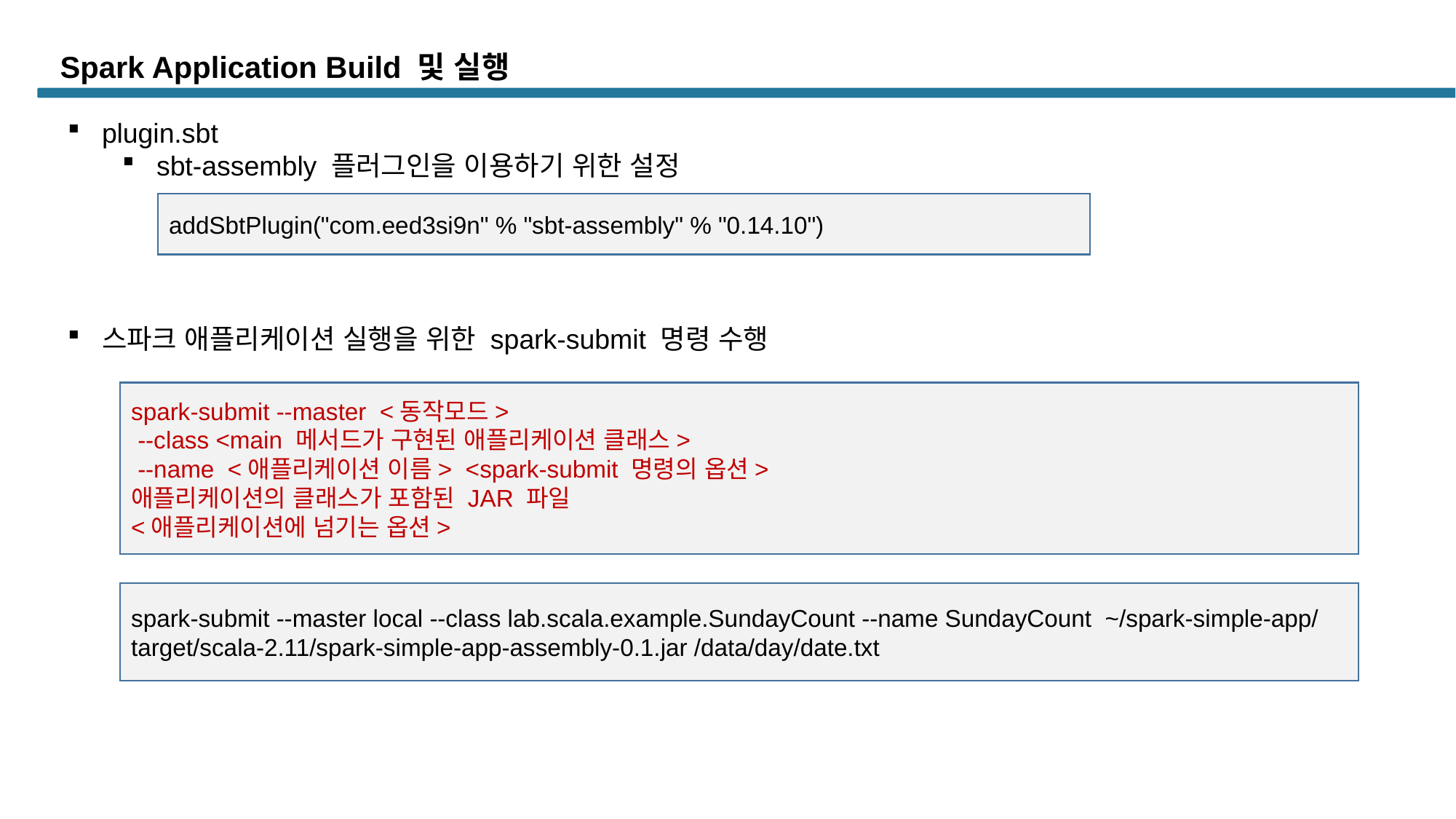

# Spark Application Build 및 실행
plugin.sbt
sbt-assembly 플러그인을 이용하기 위한 설정
addSbtPlugin("com.eed3si9n" % "sbt-assembly" % "0.14.10")
스파크 애플리케이션 실행을 위한 spark-submit 명령 수행
spark-submit --master  <동작모드>
 --class <main 메서드가 구현된 애플리케이션 클래스>
 --name  <애플리케이션 이름>  <spark-submit 명령의 옵션>
애플리케이션의 클래스가 포함된 JAR 파일
<애플리케이션에 넘기는 옵션>
spark-submit --master local --class lab.scala.example.SundayCount --name SundayCount  ~/spark-simple-app/target/scala-2.11/spark-simple-app-assembly-0.1.jar /data/day/date.txt